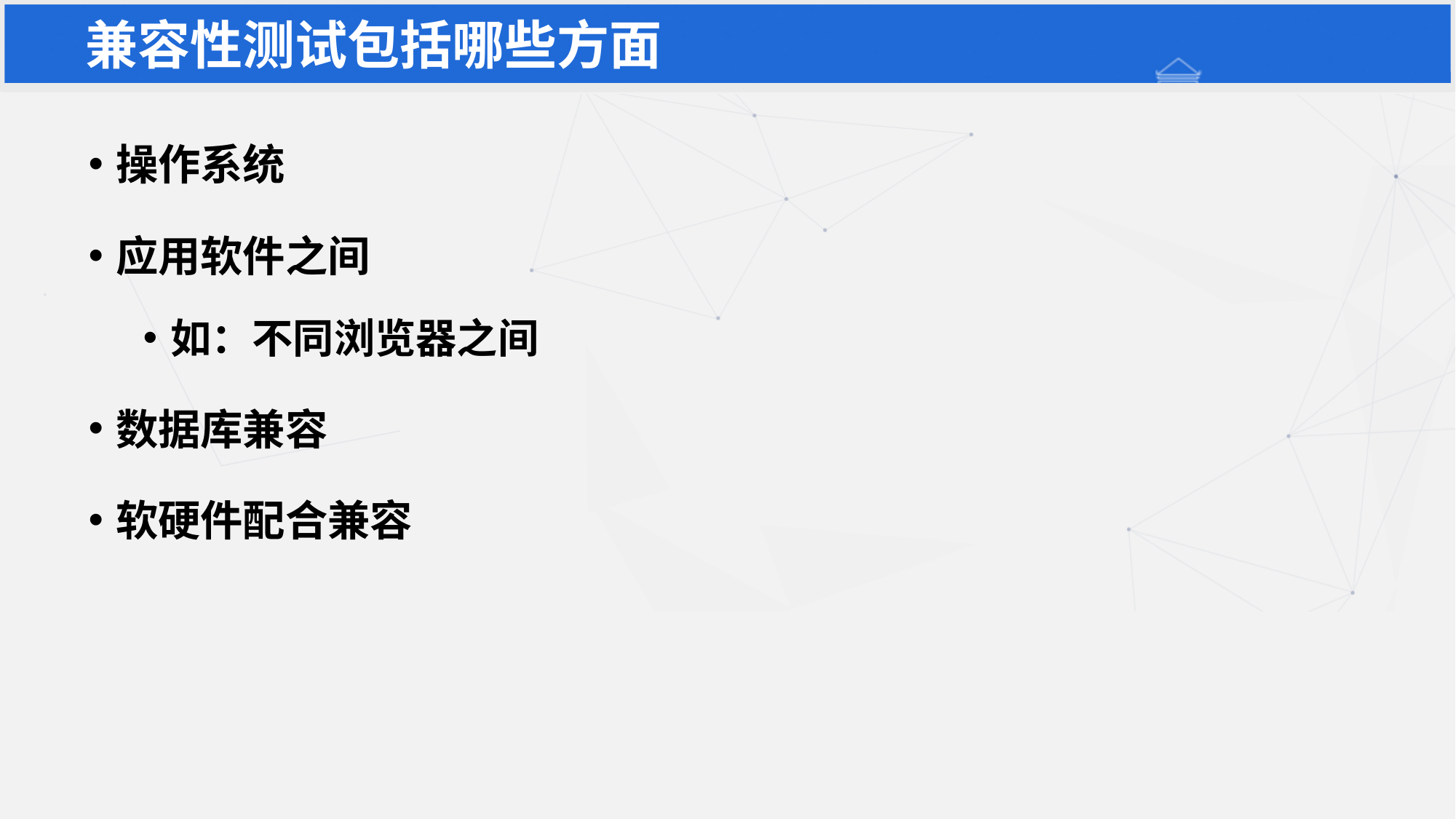

# 兼容性测试包括哪些方面
操作系统
应用软件之间
如：不同浏览器之间
数据库兼容
软硬件配合兼容